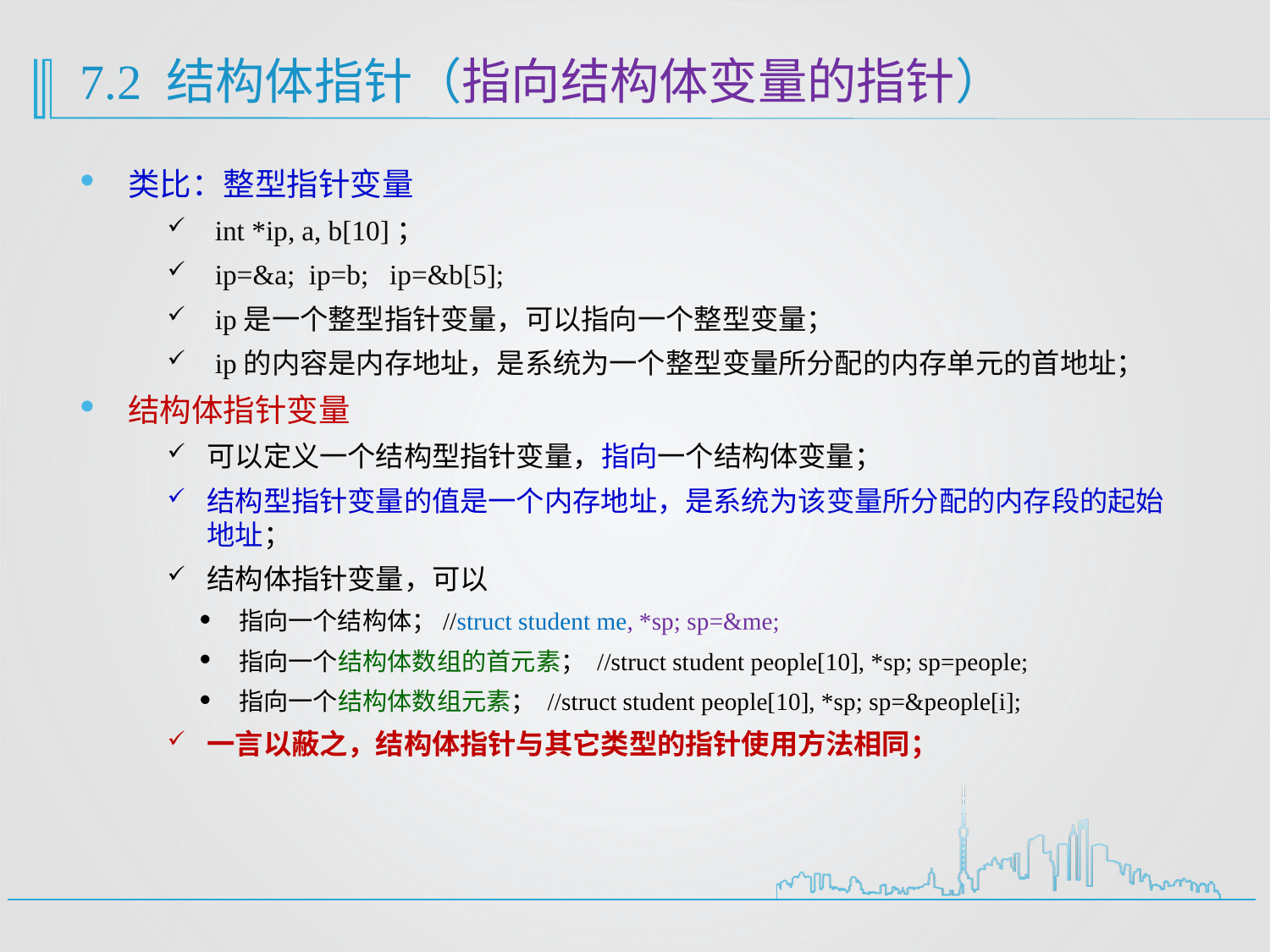

# 7.2 结构体指针（指向结构体变量的指针）
类比：整型指针变量
int *ip, a, b[10]；
ip=&a;  ip=b;   ip=&b[5];
ip是一个整型指针变量，可以指向一个整型变量；
ip的内容是内存地址，是系统为一个整型变量所分配的内存单元的首地址；
结构体指针变量
可以定义一个结构型指针变量，指向一个结构体变量；
结构型指针变量的值是一个内存地址，是系统为该变量所分配的内存段的起始地址；
结构体指针变量，可以
指向一个结构体；//struct student me, *sp; sp=&me;
指向一个结构体数组的首元素； //struct student people[10], *sp; sp=people;
指向一个结构体数组元素； //struct student people[10], *sp; sp=&people[i];
一言以蔽之，结构体指针与其它类型的指针使用方法相同；